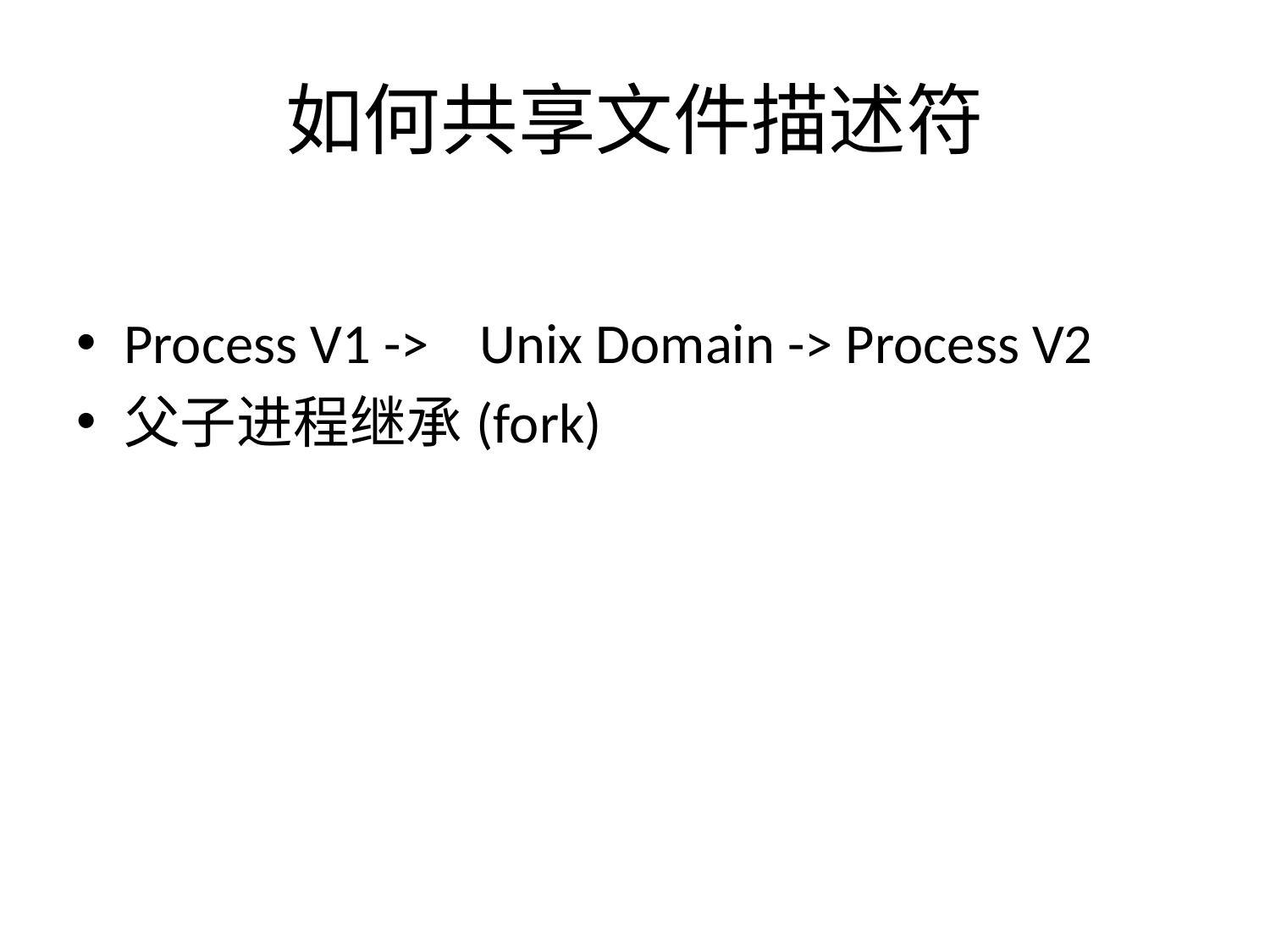

# 如何共享文件描述符

Process V1 ->    Unix Domain -> Process V2
父子进程继承(fork)